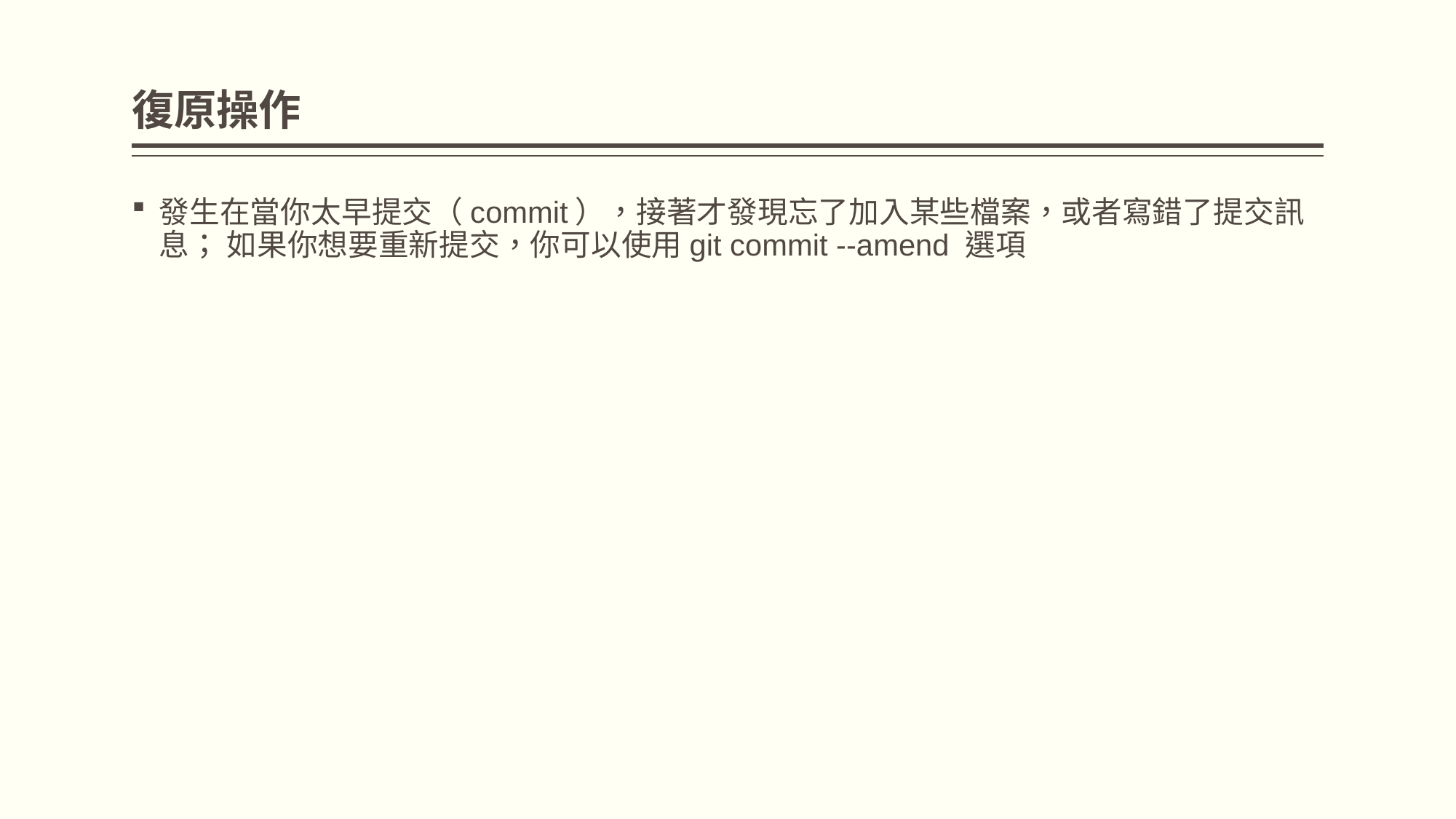

# 復原操作
發生在當你太早提交（commit），接著才發現忘了加入某些檔案，或者寫錯了提交訊息； 如果你想要重新提交，你可以使用git commit --amend 選項